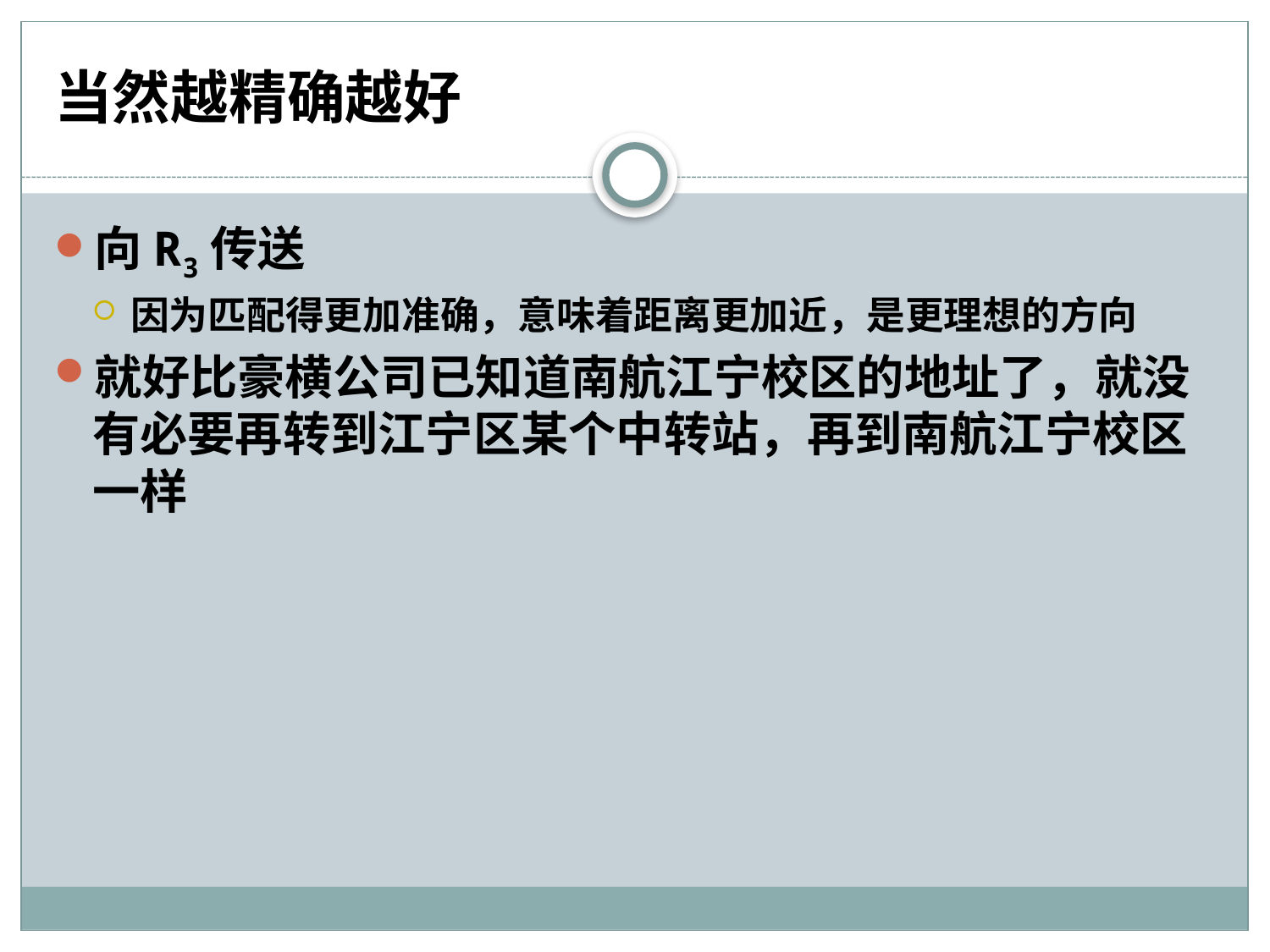

# 当然越精确越好
向R3传送
因为匹配得更加准确，意味着距离更加近，是更理想的方向
就好比豪横公司已知道南航江宁校区的地址了，就没有必要再转到江宁区某个中转站，再到南航江宁校区一样